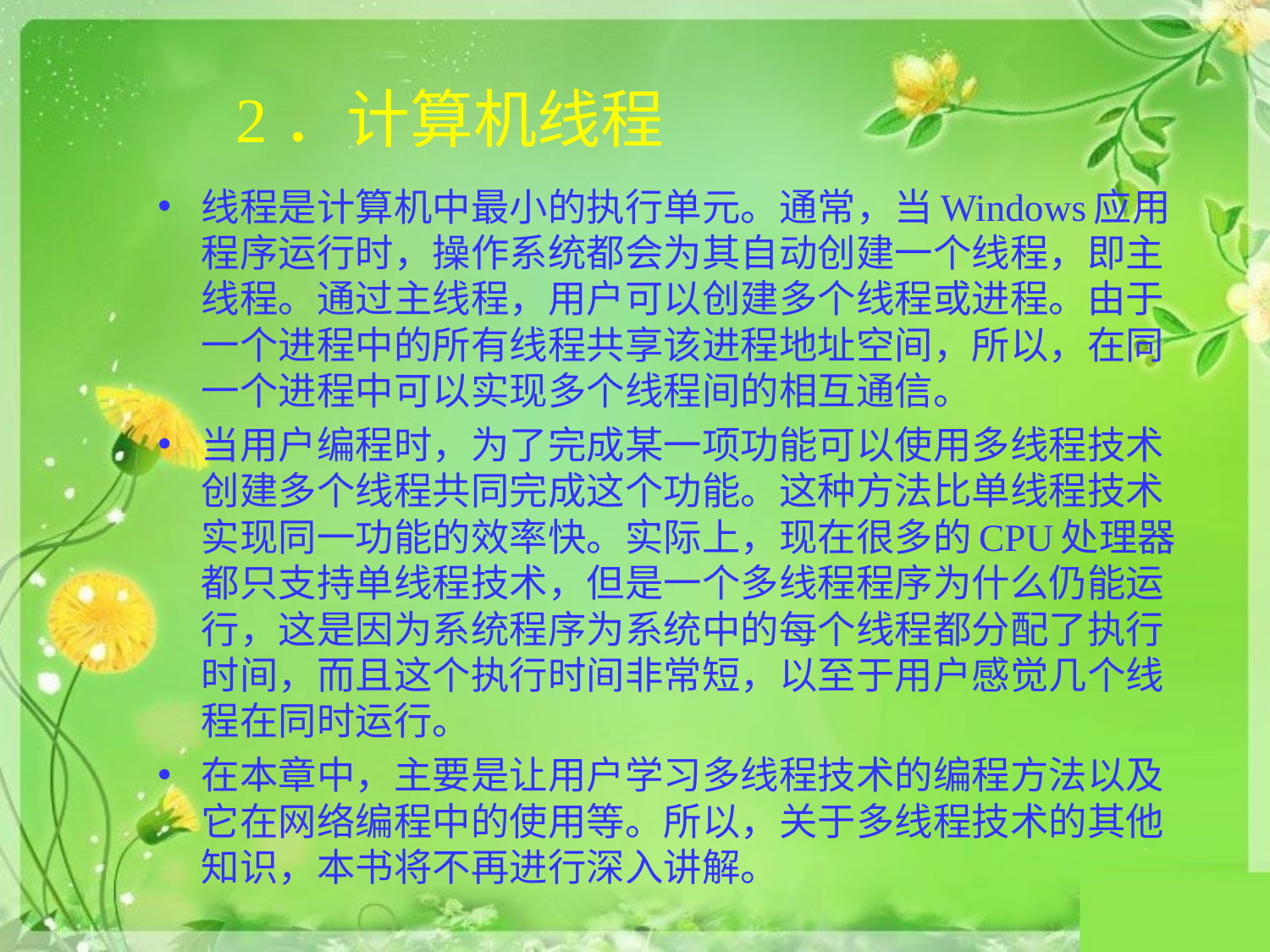

# 2．计算机线程
线程是计算机中最小的执行单元。通常，当Windows应用程序运行时，操作系统都会为其自动创建一个线程，即主线程。通过主线程，用户可以创建多个线程或进程。由于一个进程中的所有线程共享该进程地址空间，所以，在同一个进程中可以实现多个线程间的相互通信。
当用户编程时，为了完成某一项功能可以使用多线程技术创建多个线程共同完成这个功能。这种方法比单线程技术实现同一功能的效率快。实际上，现在很多的CPU处理器都只支持单线程技术，但是一个多线程程序为什么仍能运行，这是因为系统程序为系统中的每个线程都分配了执行时间，而且这个执行时间非常短，以至于用户感觉几个线程在同时运行。
在本章中，主要是让用户学习多线程技术的编程方法以及它在网络编程中的使用等。所以，关于多线程技术的其他知识，本书将不再进行深入讲解。